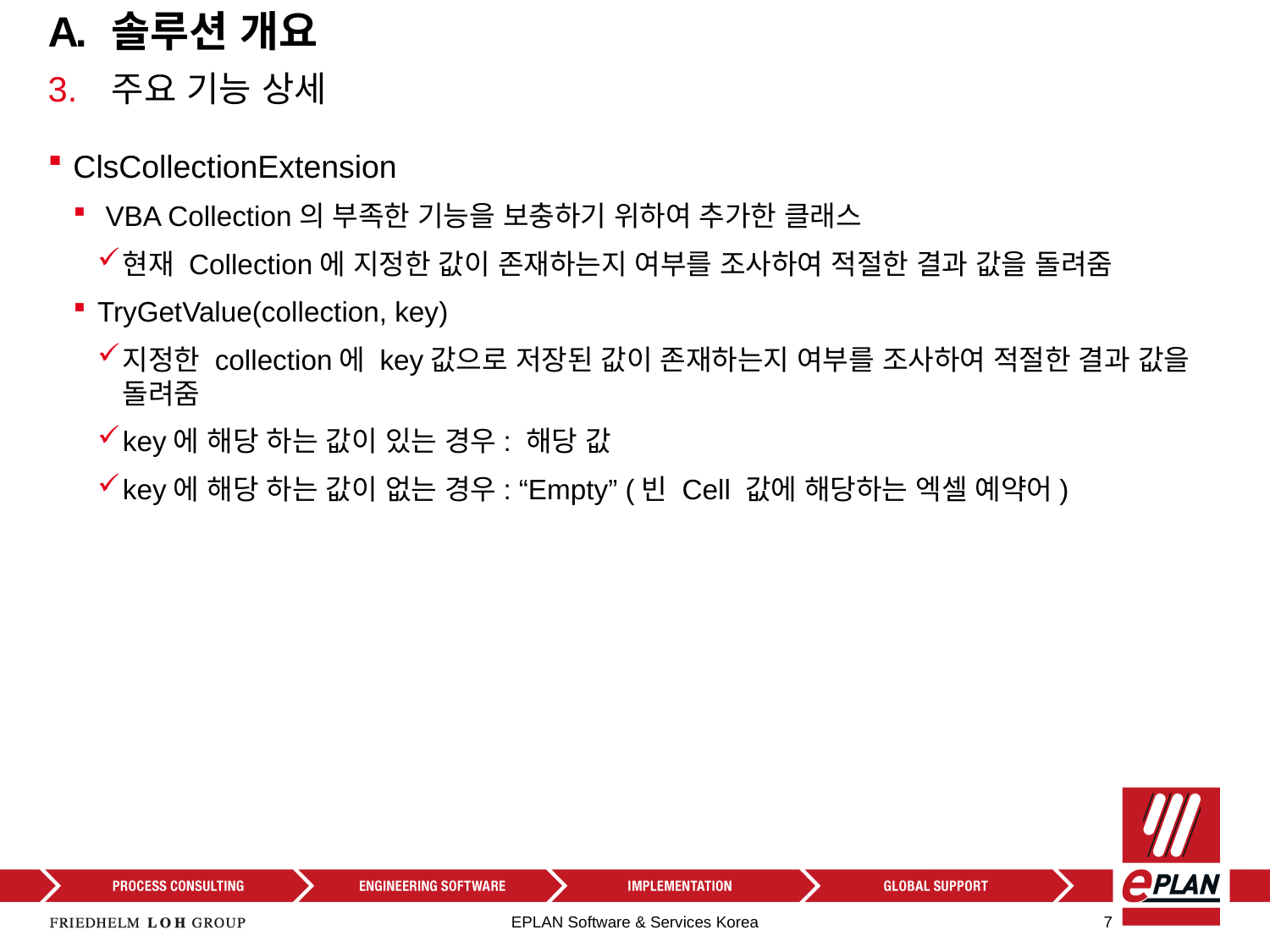

# 솔루션 개요
주요 기능 상세
ClsCollectionExtension
 VBA Collection의 부족한 기능을 보충하기 위하여 추가한 클래스
현재 Collection에 지정한 값이 존재하는지 여부를 조사하여 적절한 결과 값을 돌려줌
TryGetValue(collection, key)
지정한 collection에 key값으로 저장된 값이 존재하는지 여부를 조사하여 적절한 결과 값을 돌려줌
key에 해당 하는 값이 있는 경우: 해당 값
key에 해당 하는 값이 없는 경우: “Empty” (빈 Cell 값에 해당하는 엑셀 예약어)

EPLAN Software & Services Korea
7